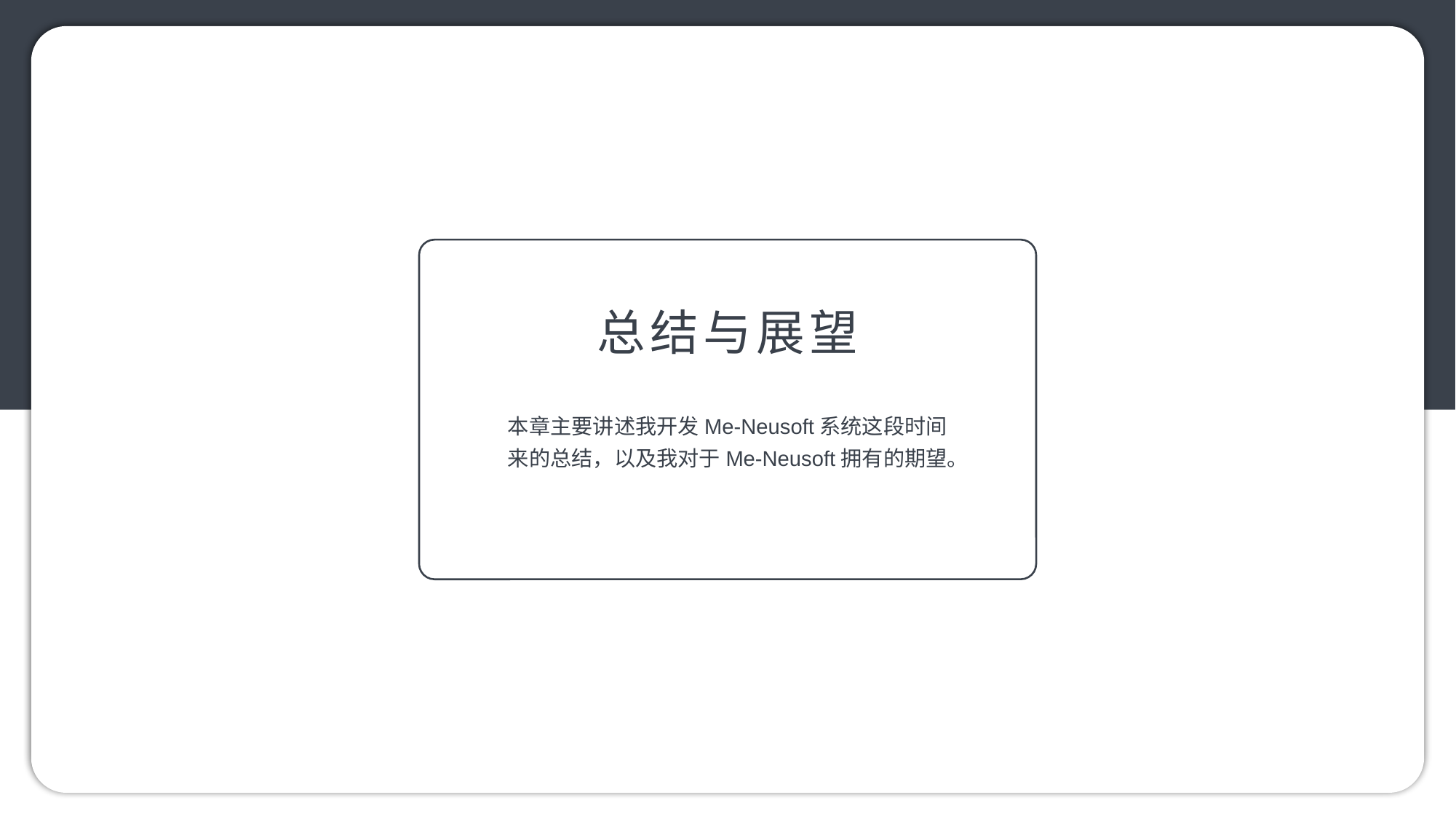

总结与展望
本章主要讲述我开发Me-Neusoft系统这段时间来的总结，以及我对于Me-Neusoft拥有的期望。